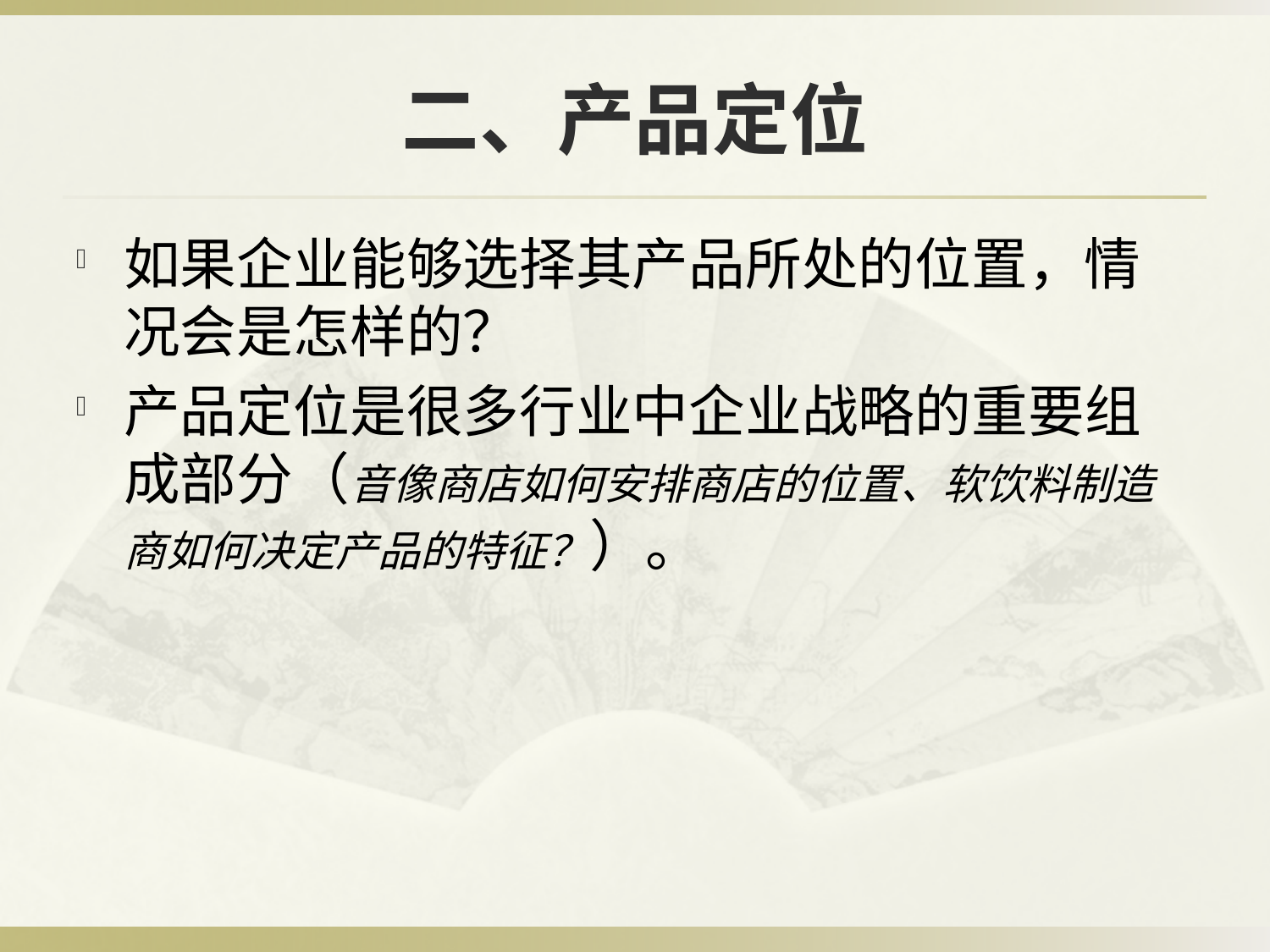

# 二、产品定位
如果企业能够选择其产品所处的位置，情况会是怎样的？
产品定位是很多行业中企业战略的重要组成部分（音像商店如何安排商店的位置、软饮料制造商如何决定产品的特征？）。